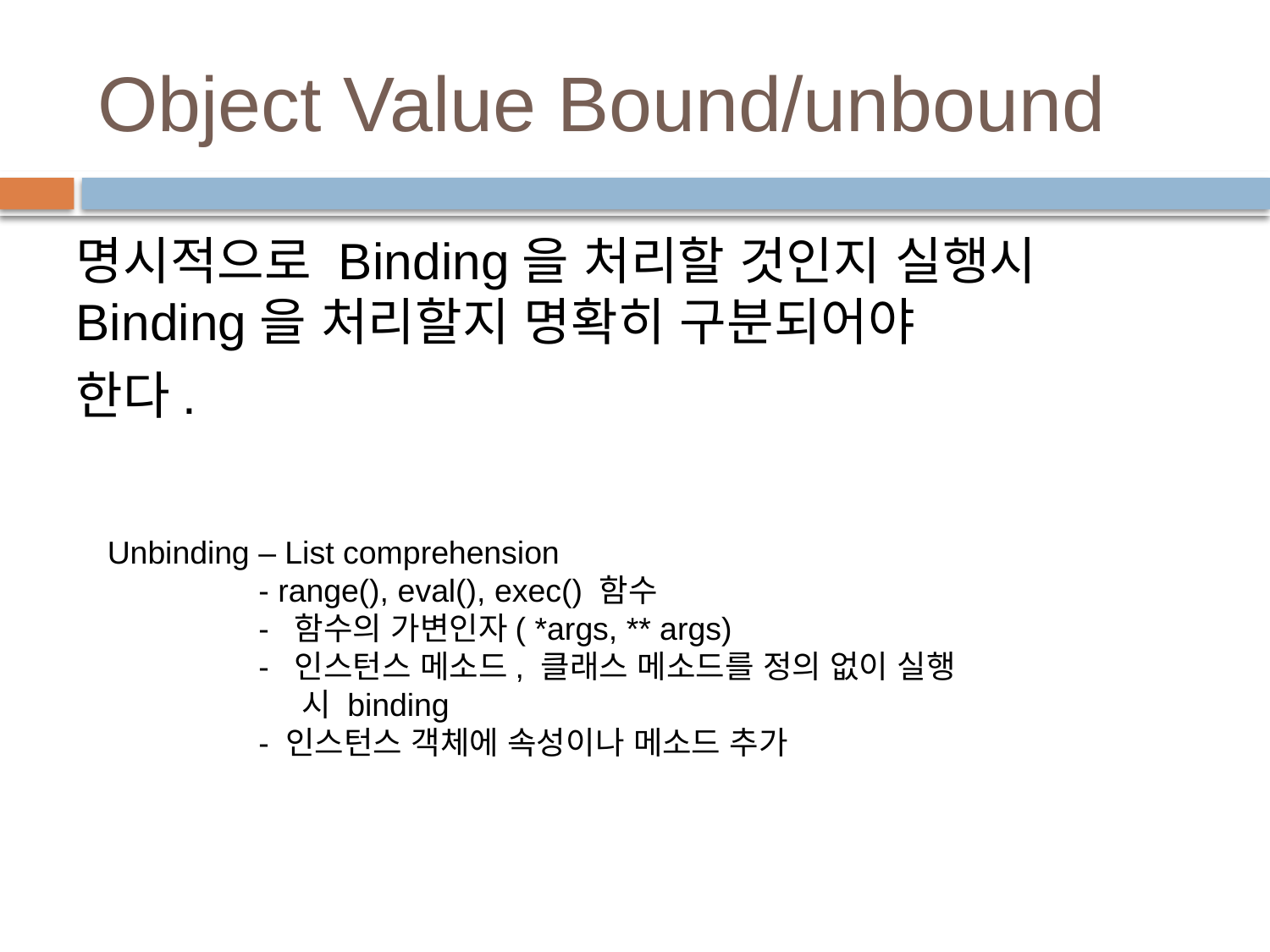

# Object Value Bound/unbound
명시적으로 Binding을 처리할 것인지 실행시 Binding을 처리할지 명확히 구분되어야
한다.
Unbinding – List comprehension
                 - range(), eval(), exec() 함수
                 -  함수의 가변인자( *args, ** args)
                 -  인스턴스 메소드, 클래스 메소드를 정의 없이 실행
                     시 binding
                 - 인스턴스 객체에 속성이나 메소드 추가